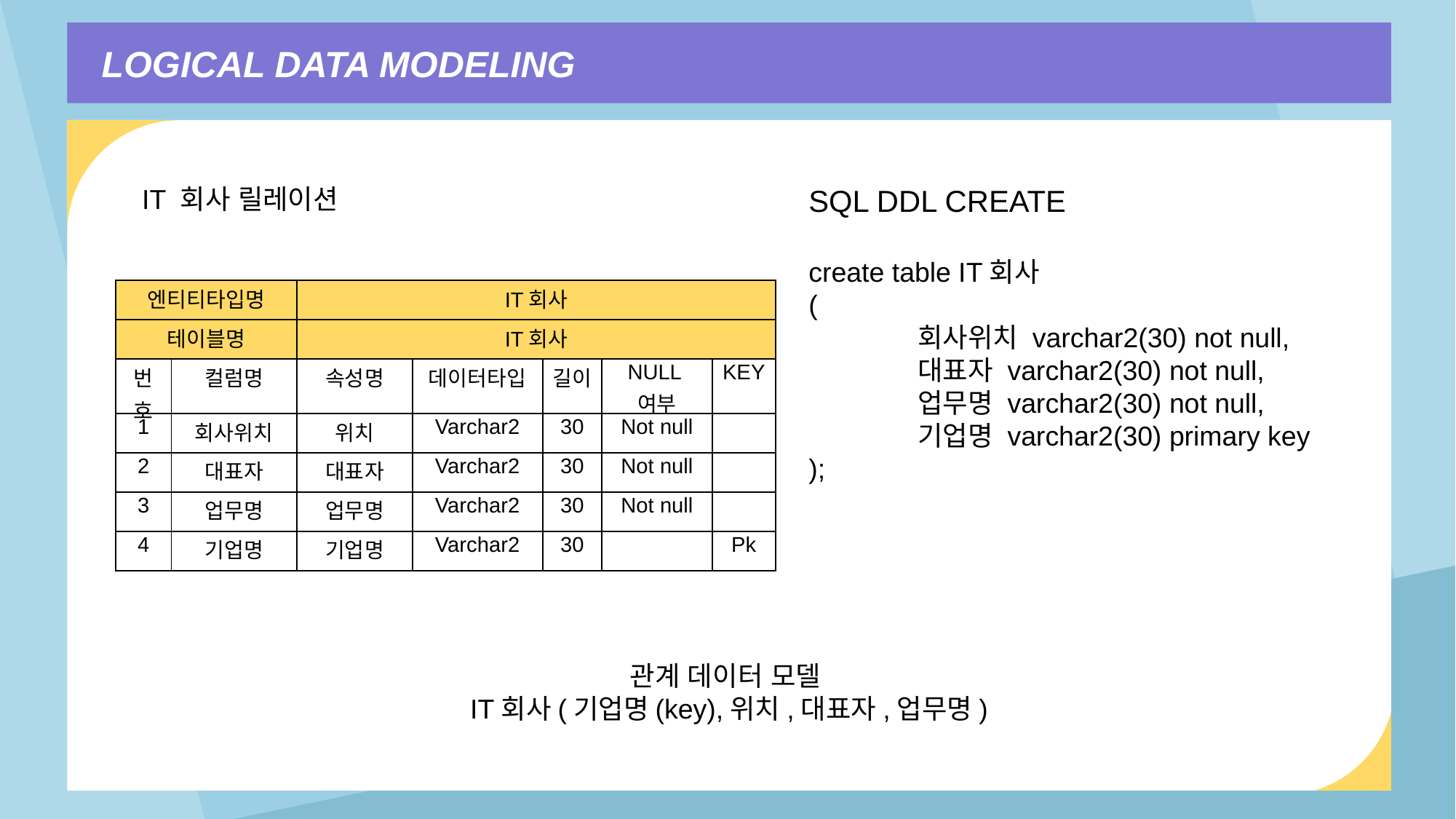

LOGICAL DATA MODELING

IT 회사 릴레이션
SQL DDL CREATE

create table IT회사
(
	회사위치 varchar2(30) not null,
	대표자 varchar2(30) not null,
	업무명 varchar2(30) not null,
	기업명 varchar2(30) primary key
);
| 엔티티타입명 |  | IT회사 |  |  |  |  |
| --- | --- | --- | --- | --- | --- | --- |
| 테이블명 |  | IT회사 |  |  |  |  |
| 번호 | 컬럼명 | 속성명 | 데이터타입 | 길이 | NULL여부 | KEY |
| 1 | 회사위치 | 위치 | Varchar2 | 30 | Not null |  |
| 2 | 대표자 | 대표자 | Varchar2 | 30 | Not null |  |
| 3 | 업무명 | 업무명 | Varchar2 | 30 | Not null |  |
| 4 | 기업명 | 기업명 | Varchar2 | 30 |  | Pk |

관계 데이터 모델
IT회사(기업명(key),위치,대표자,업무명)